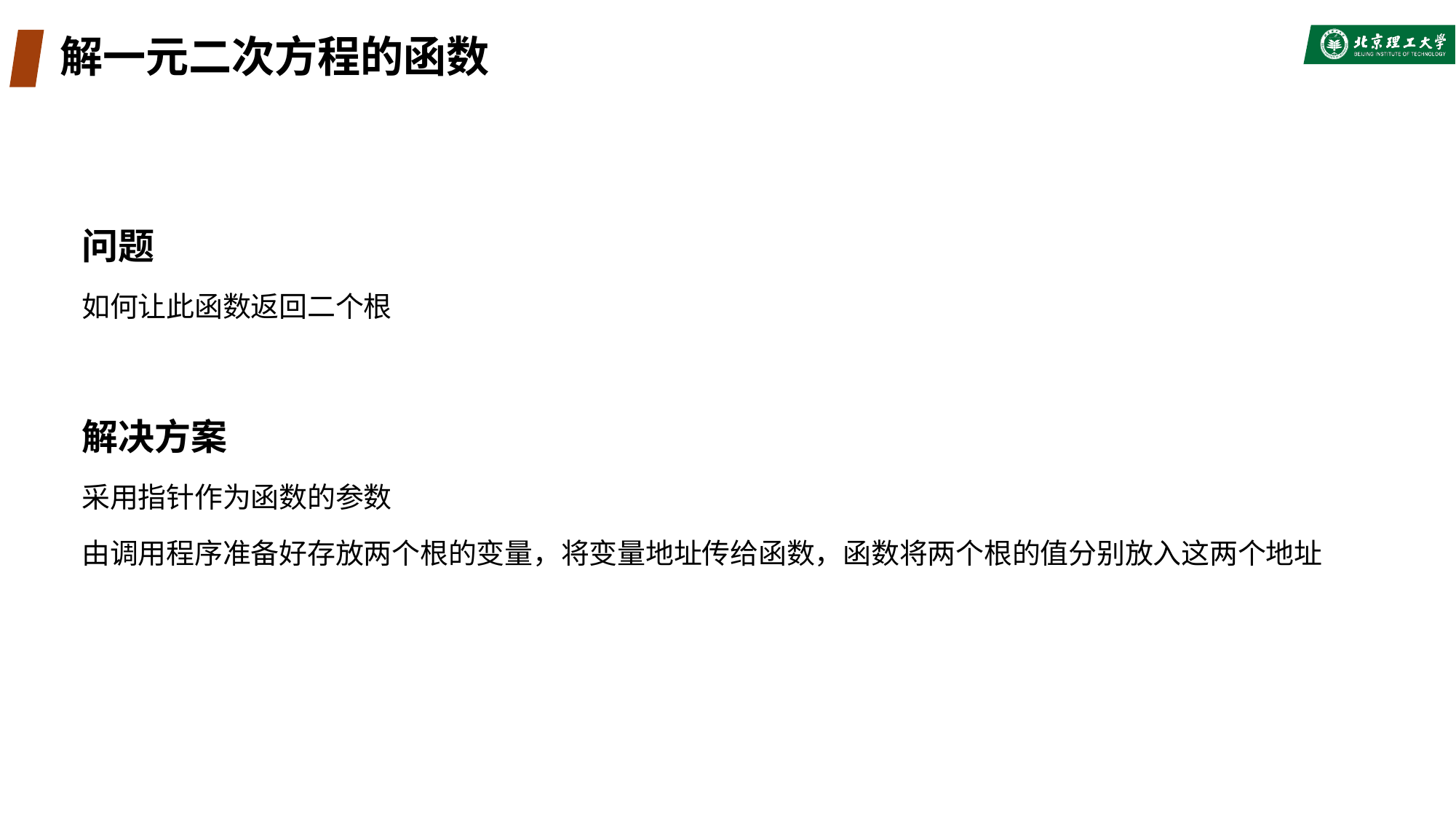

# 解一元二次方程的函数
问题
如何让此函数返回二个根

解决方案
采用指针作为函数的参数
由调用程序准备好存放两个根的变量，将变量地址传给函数，函数将两个根的值分别放入这两个地址